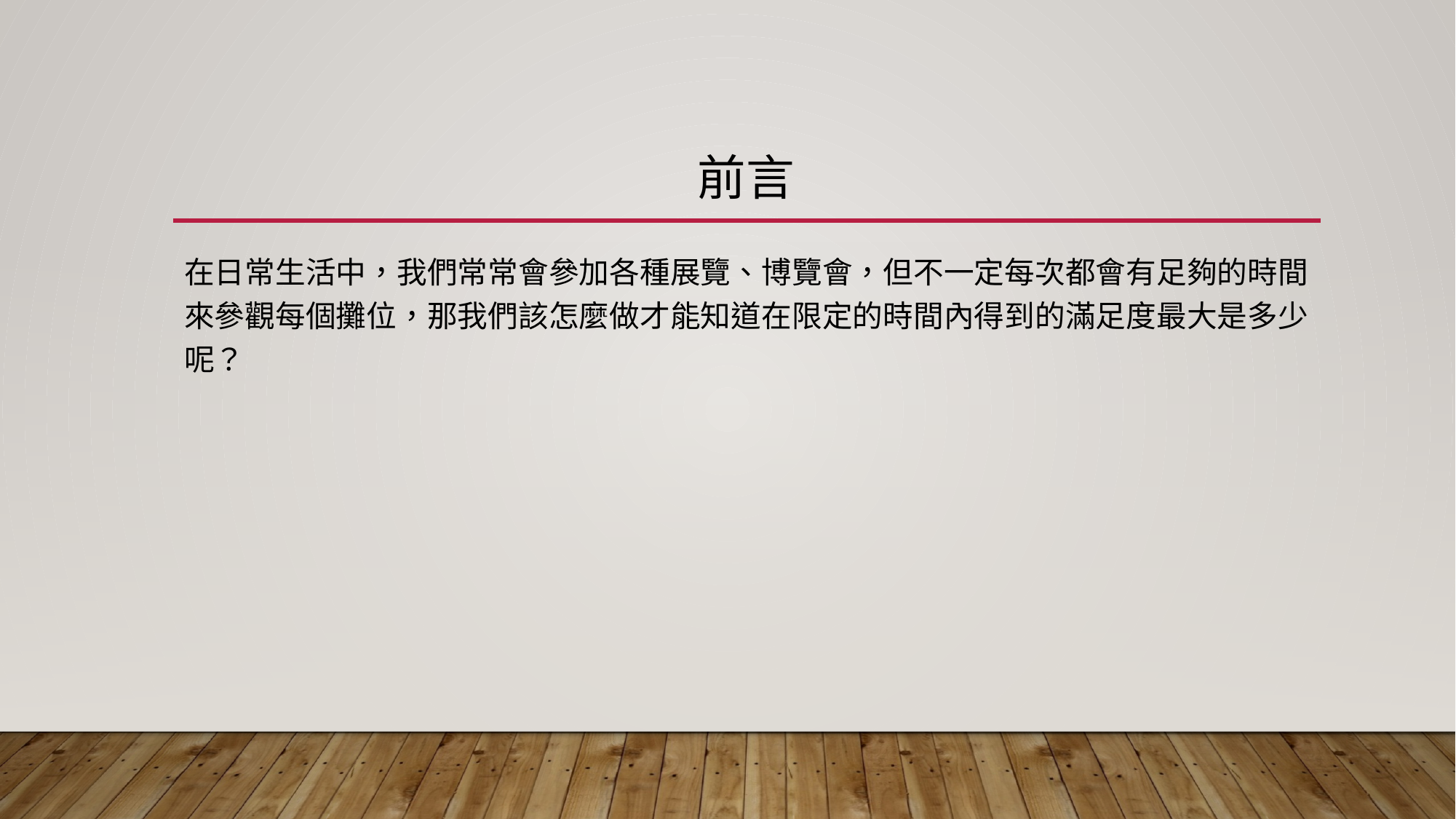

# 前言
在日常生活中，我們常常會參加各種展覽、博覽會，但不一定每次都會有足夠的時間來參觀每個攤位，那我們該怎麼做才能知道在限定的時間內得到的滿足度最大是多少呢？